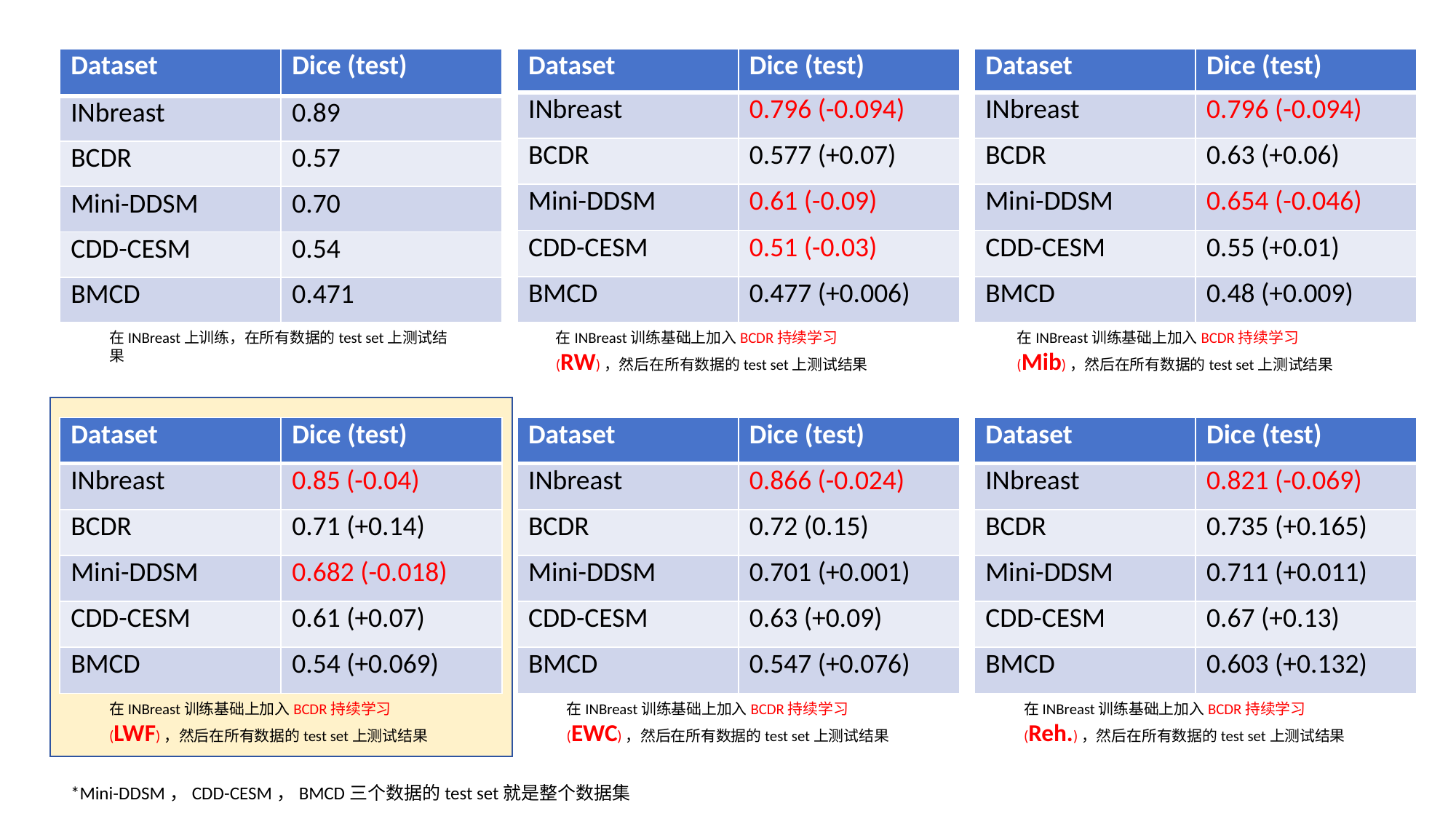

| Dataset | Dice (test) |
| --- | --- |
| INbreast | 0.89 |
| BCDR | 0.57 |
| Mini-DDSM | 0.70 |
| CDD-CESM | 0.54 |
| BMCD | 0.471 |
| Dataset | Dice (test) |
| --- | --- |
| INbreast | 0.796 (-0.094) |
| BCDR | 0.577 (+0.07) |
| Mini-DDSM | 0.61 (-0.09) |
| CDD-CESM | 0.51 (-0.03) |
| BMCD | 0.477 (+0.006) |
| Dataset | Dice (test) |
| --- | --- |
| INbreast | 0.796 (-0.094) |
| BCDR | 0.63 (+0.06) |
| Mini-DDSM | 0.654 (-0.046) |
| CDD-CESM | 0.55 (+0.01) |
| BMCD | 0.48 (+0.009) |
在INBreast上训练，在所有数据的test set上测试结果
在INBreast训练基础上加入BCDR持续学习 (RW)，然后在所有数据的test set上测试结果
在INBreast训练基础上加入BCDR持续学习 (Mib)，然后在所有数据的test set上测试结果

| Dataset | Dice (test) |
| --- | --- |
| INbreast | 0.85 (-0.04) |
| BCDR | 0.71 (+0.14) |
| Mini-DDSM | 0.682 (-0.018) |
| CDD-CESM | 0.61 (+0.07) |
| BMCD | 0.54 (+0.069) |
| Dataset | Dice (test) |
| --- | --- |
| INbreast | 0.866 (-0.024) |
| BCDR | 0.72 (0.15) |
| Mini-DDSM | 0.701 (+0.001) |
| CDD-CESM | 0.63 (+0.09) |
| BMCD | 0.547 (+0.076) |
| Dataset | Dice (test) |
| --- | --- |
| INbreast | 0.821 (-0.069) |
| BCDR | 0.735 (+0.165) |
| Mini-DDSM | 0.711 (+0.011) |
| CDD-CESM | 0.67 (+0.13) |
| BMCD | 0.603 (+0.132) |
在INBreast训练基础上加入BCDR持续学习 (LWF)，然后在所有数据的test set上测试结果
在INBreast训练基础上加入BCDR持续学习 (EWC)，然后在所有数据的test set上测试结果
在INBreast训练基础上加入BCDR持续学习 (Reh.)，然后在所有数据的test set上测试结果
*Mini-DDSM，CDD-CESM，BMCD三个数据的test set就是整个数据集